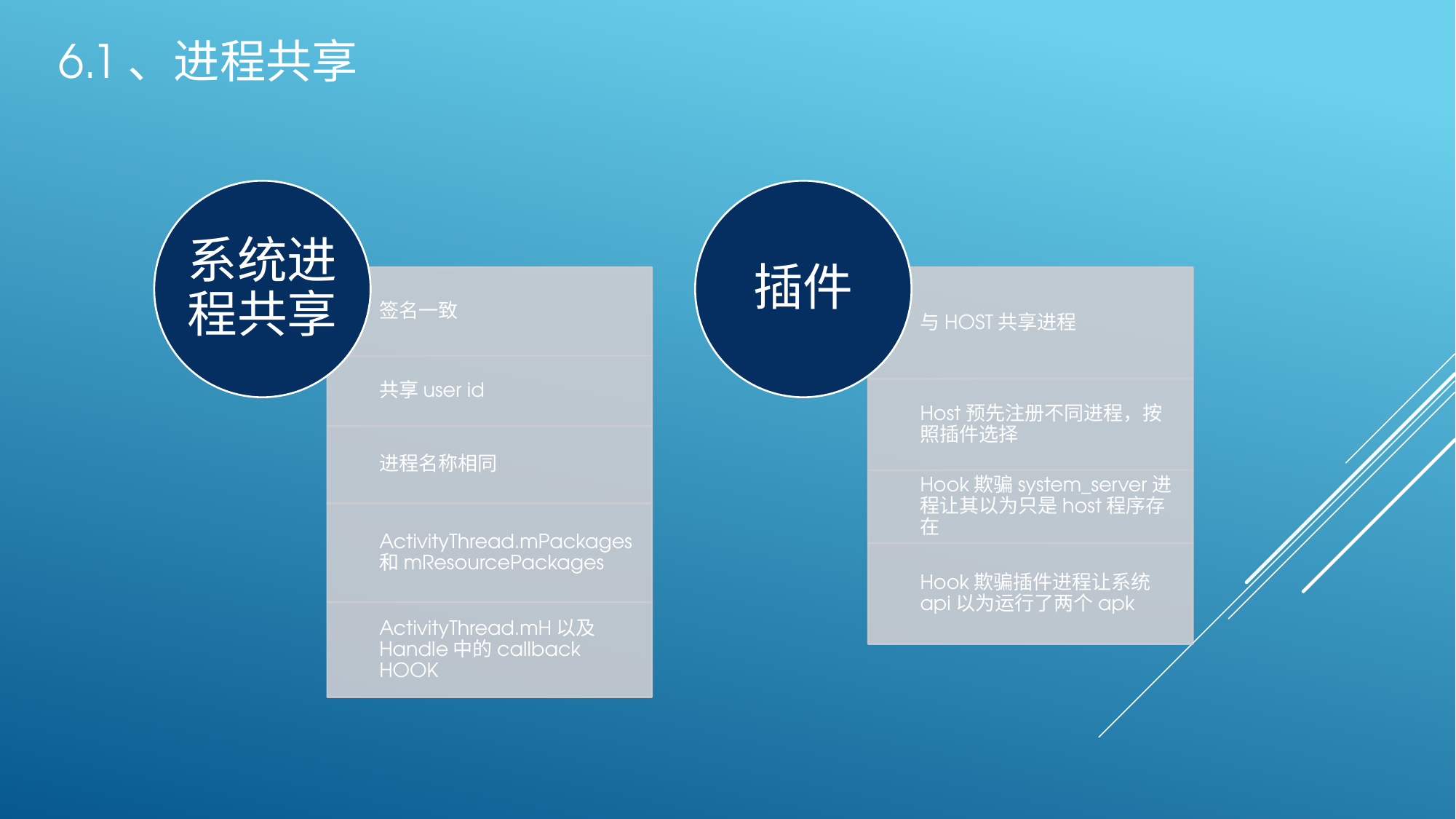

# 6.1、进程共享
签名一致
共享user id
进程名称相同
ActivityThread.mPackages和mResourcePackages
ActivityThread.mH以及Handle中的callback HOOK
系统进程共享
与HOST共享进程
Host预先注册不同进程，按照插件选择
Hook欺骗system_server进程让其以为只是host程序存在
Hook欺骗插件进程让系统api以为运行了两个apk
插件